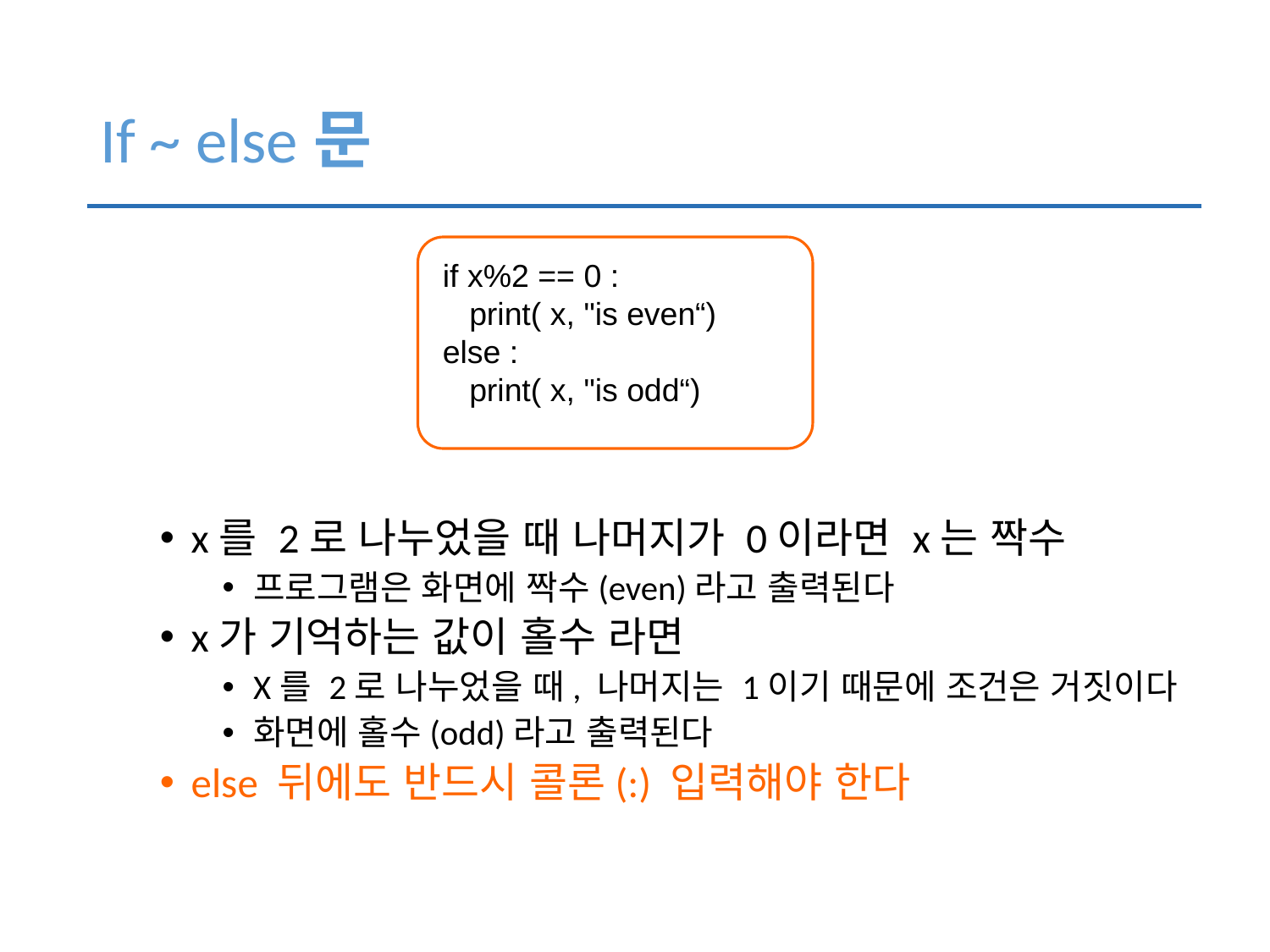

# If ~ else문

x를 2로 나누었을 때 나머지가 0이라면 x는 짝수
프로그램은 화면에 짝수(even)라고 출력된다
x가 기억하는 값이 홀수 라면
X를 2로 나누었을 때, 나머지는 1이기 때문에 조건은 거짓이다
화면에 홀수(odd)라고 출력된다
else 뒤에도 반드시 콜론(:) 입력해야 한다

if x%2 == 0 :
   print( x, "is even“)
else :
   print( x, "is odd“)